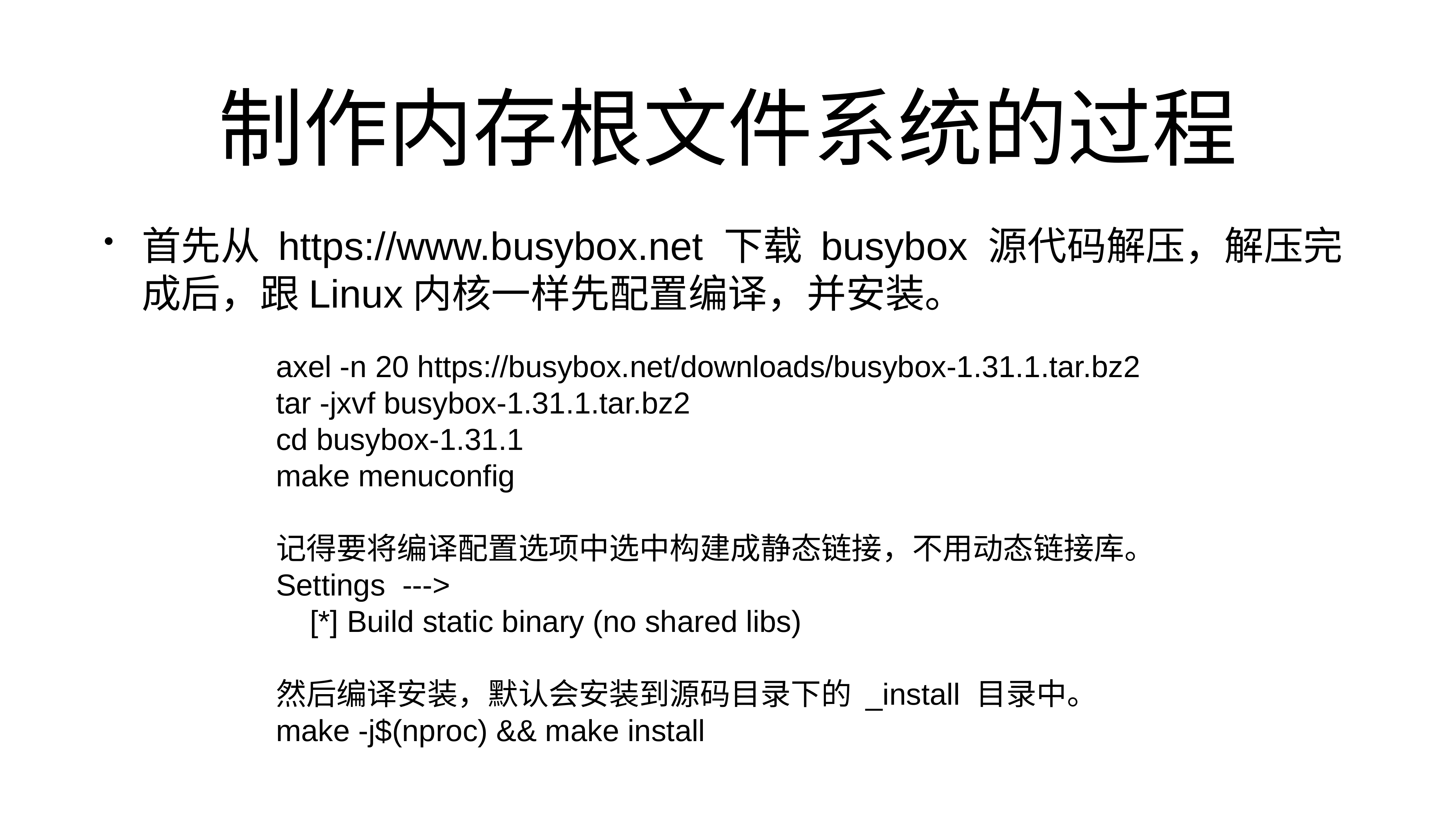

# 制作内存根文件系统的过程
首先从 https://www.busybox.net 下载 busybox 源代码解压，解压完成后，跟Linux内核一样先配置编译，并安装。
axel -n 20 https://busybox.net/downloads/busybox-1.31.1.tar.bz2
tar -jxvf busybox-1.31.1.tar.bz2
cd busybox-1.31.1
make menuconfig

记得要将编译配置选项中选中构建成静态链接，不用动态链接库。
Settings  --->
    [*] Build static binary (no shared libs)

然后编译安装，默认会安装到源码目录下的 _install 目录中。
make -j$(nproc) && make install